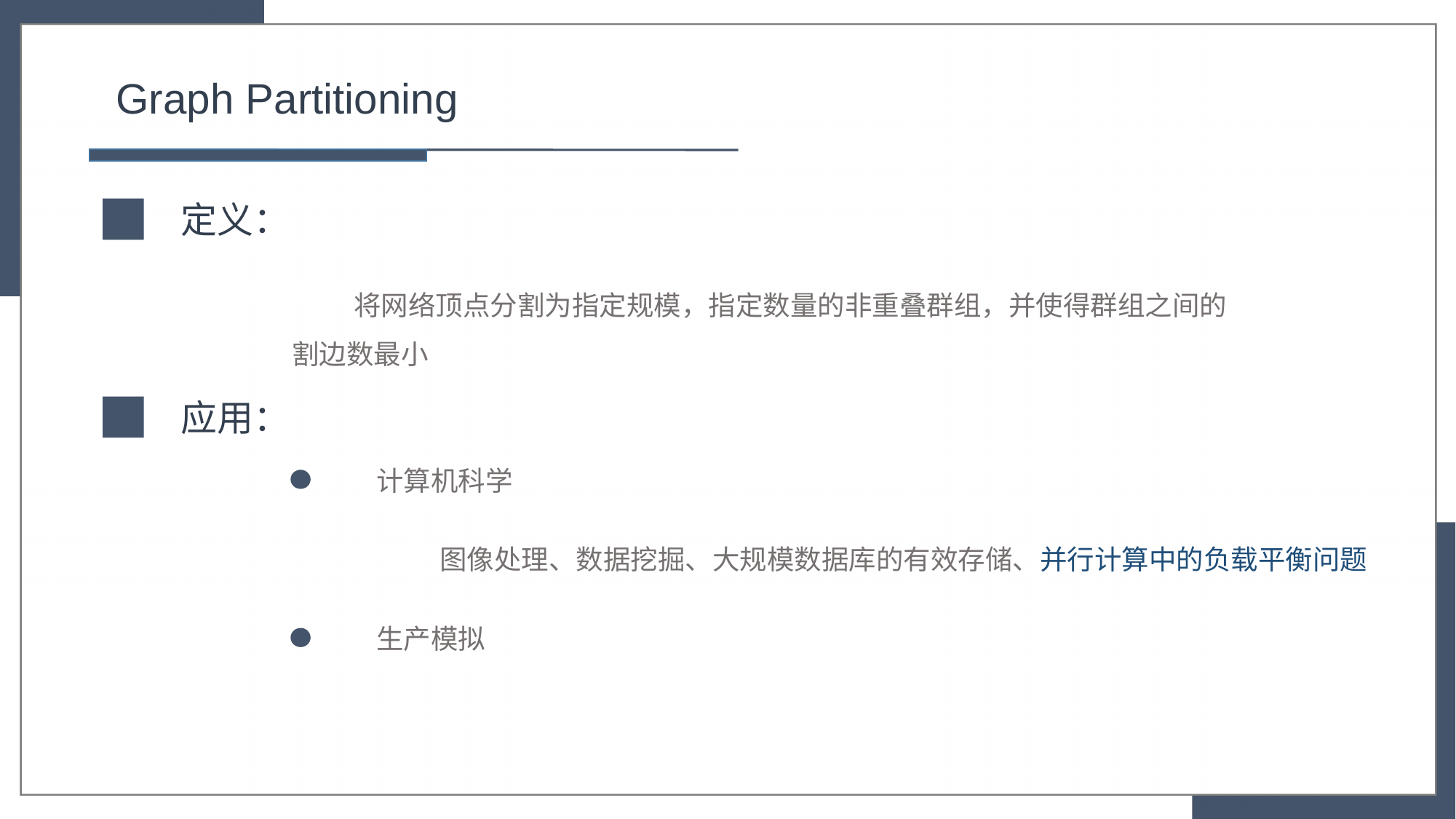

Graph Partitioning

定义：

         将网络顶点分割为指定规模，指定数量的非重叠群组，并使得群组之间的割边数最小
应用：

         计算机科学

         图像处理、数据挖掘、大规模数据库的有效存储、并行计算中的负载平衡问题
         生产模拟